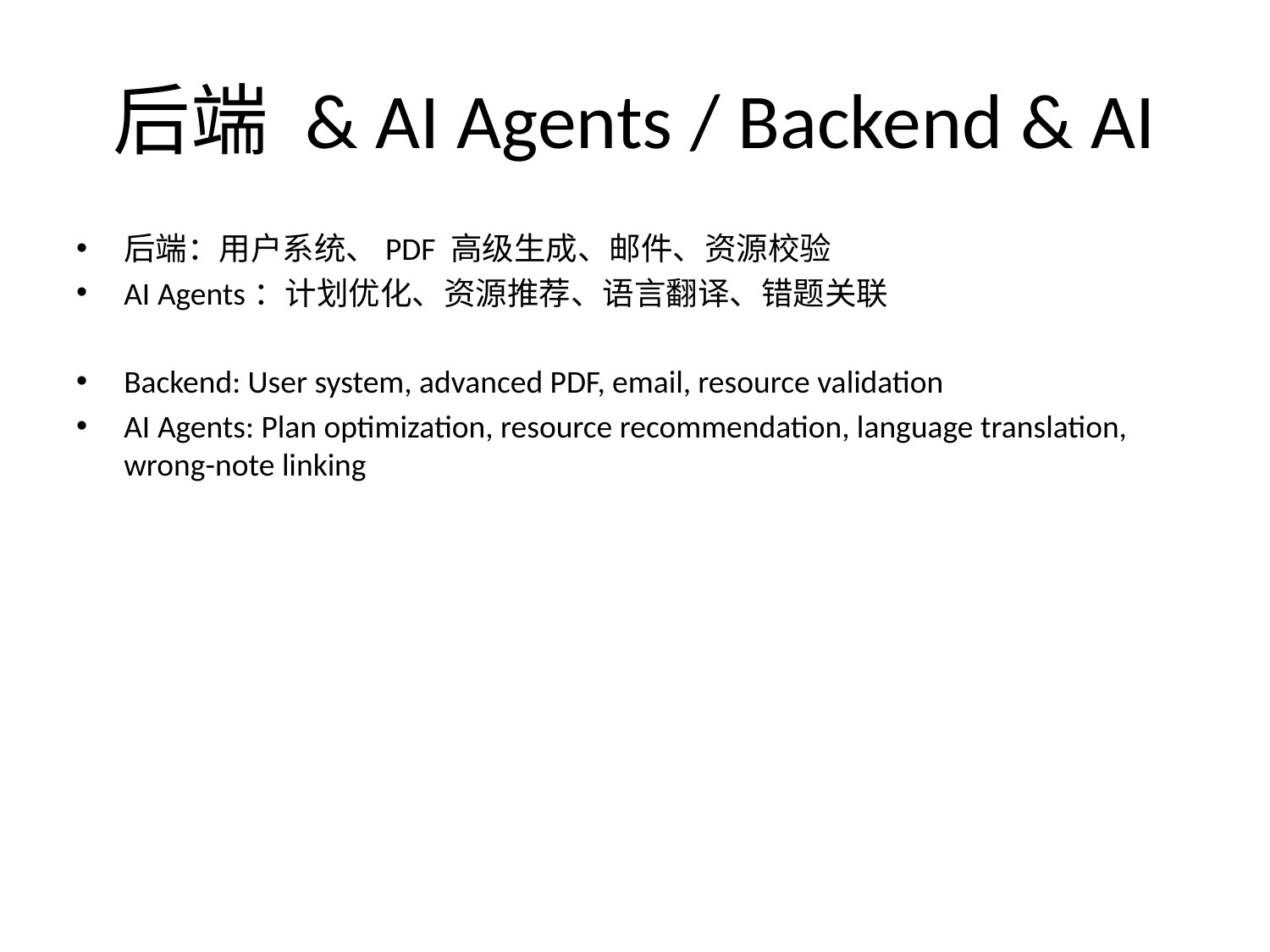

# 后端 & AI Agents / Backend & AI
后端：用户系统、PDF 高级生成、邮件、资源校验
AI Agents：计划优化、资源推荐、语言翻译、错题关联

Backend: User system, advanced PDF, email, resource validation
AI Agents: Plan optimization, resource recommendation, language translation, wrong-note linking